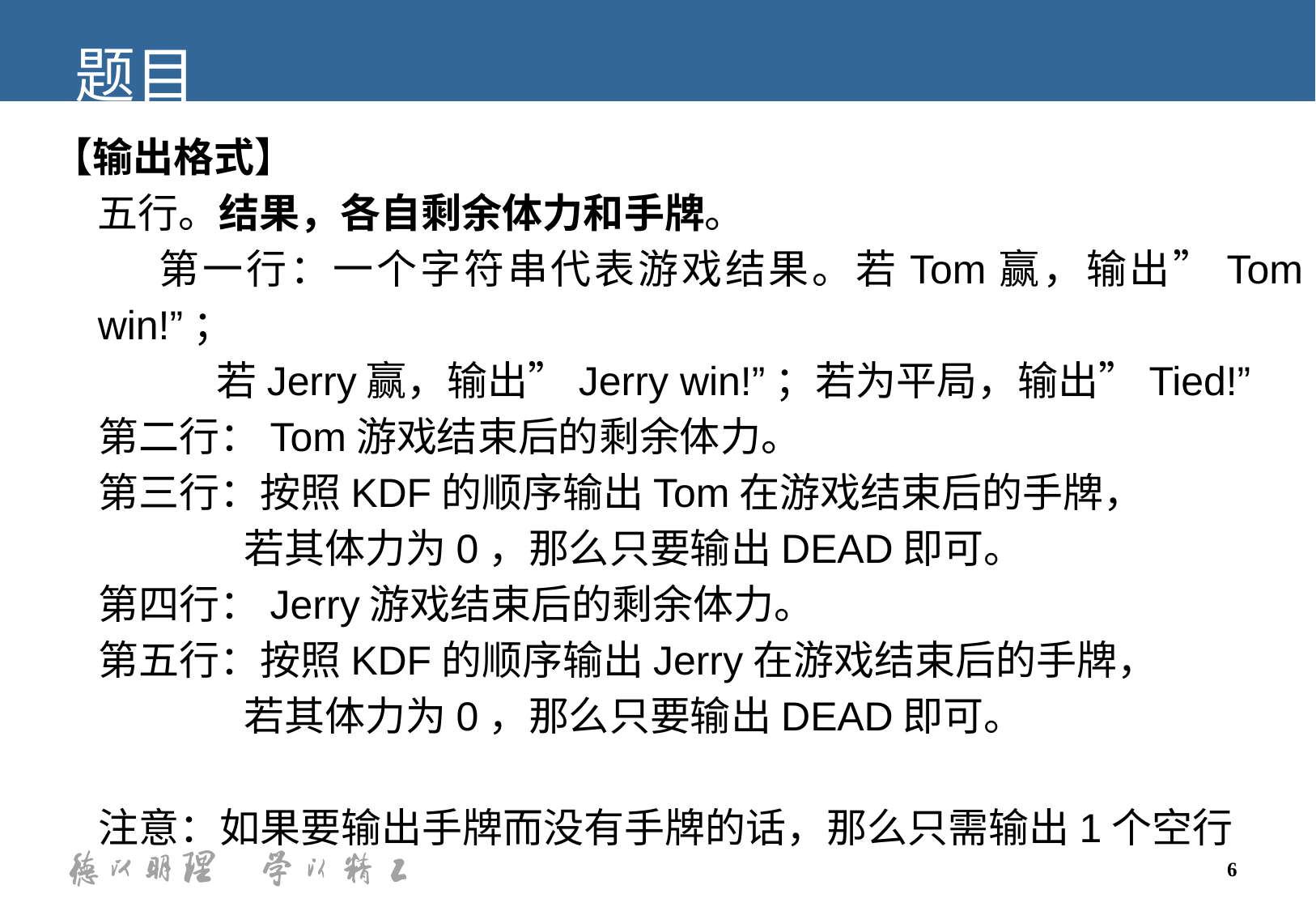

题目
【输出格式】
	五行。结果，各自剩余体力和手牌。
	    第一行：一个字符串代表游戏结果。若Tom赢，输出”Tom win!”；
                 若Jerry赢，输出”Jerry win!”；若为平局，输出”Tied!”
    第二行：Tom游戏结束后的剩余体力。
    第三行：按照KDF的顺序输出Tom在游戏结束后的手牌，
                    若其体力为0，那么只要输出DEAD即可。
    第四行：Jerry游戏结束后的剩余体力。
    第五行：按照KDF的顺序输出Jerry在游戏结束后的手牌，
                    若其体力为0，那么只要输出DEAD即可。

    注意：如果要输出手牌而没有手牌的话，那么只需输出1个空行
6